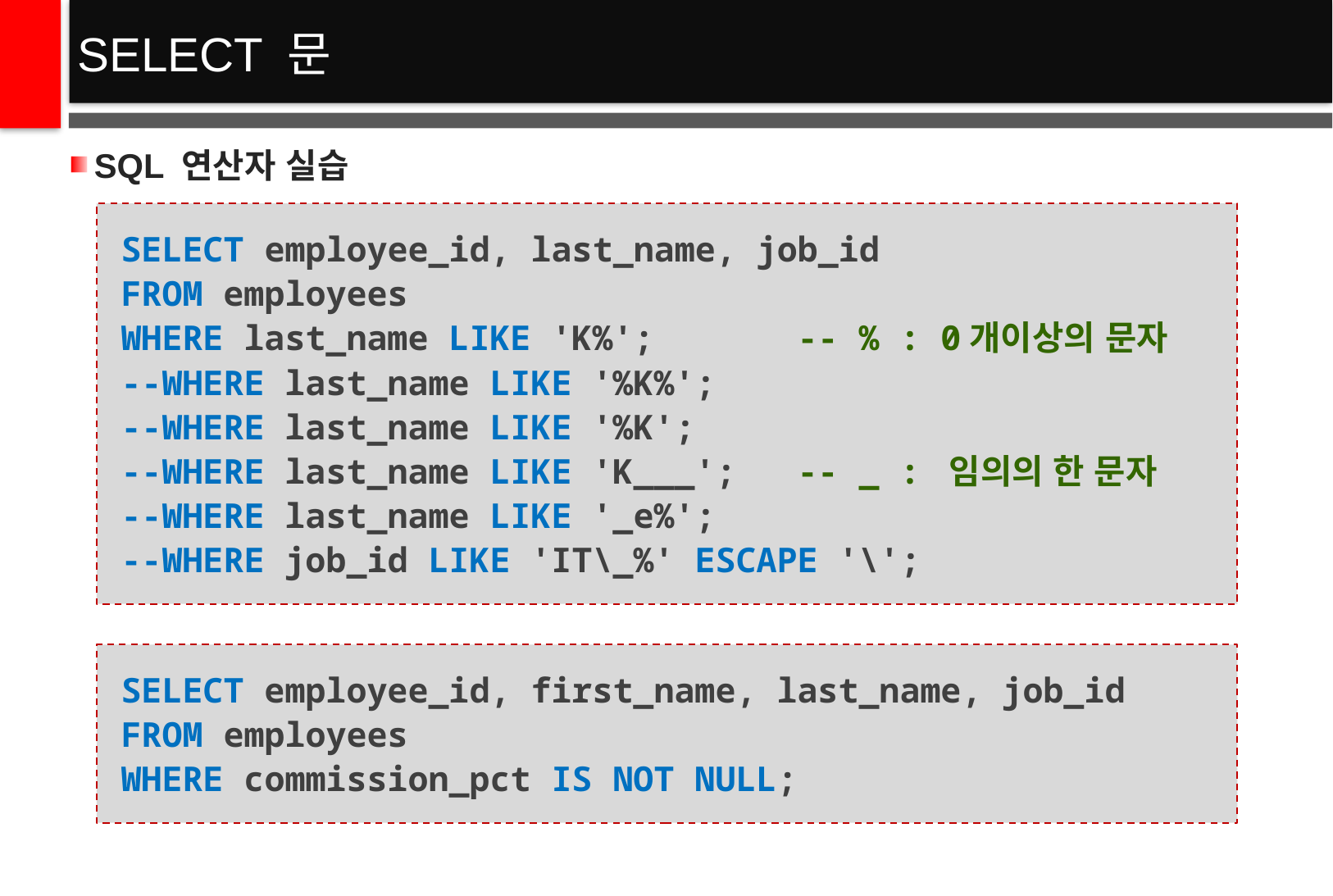

# SELECT 문
SQL 연산자 실습
SELECT employee_id, last_name, job_id
FROM employees
WHERE last_name LIKE 'K%';       -- % : 0개이상의 문자
--WHERE last_name LIKE '%K%';
--WHERE last_name LIKE '%K';
--WHERE last_name LIKE 'K___';   -- _ : 임의의 한 문자
--WHERE last_name LIKE '_e%';
--WHERE job_id LIKE 'IT\_%' ESCAPE '\';
SELECT employee_id, first_name, last_name, job_id
FROM employees
WHERE commission_pct IS NOT NULL;